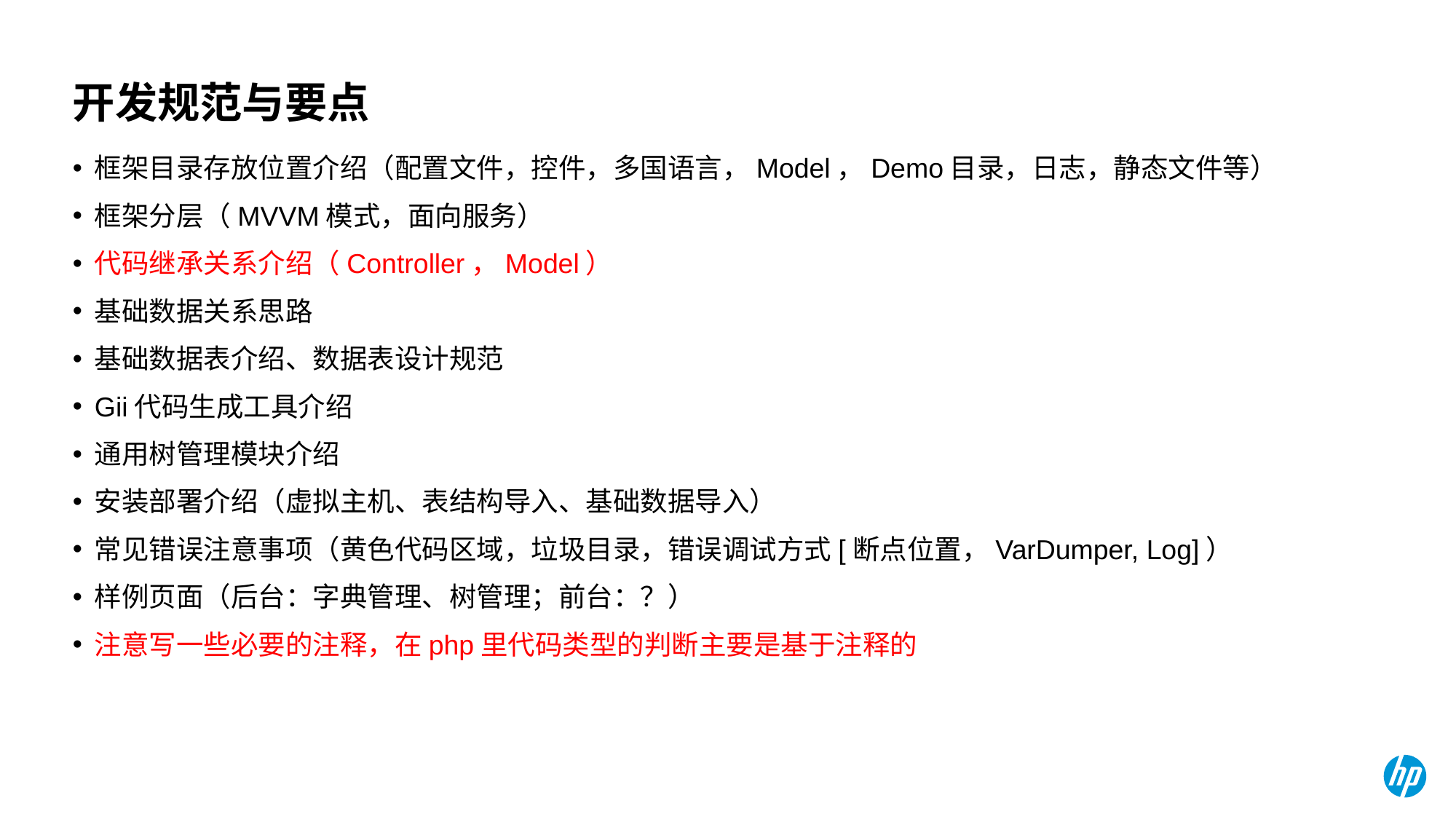

# 开发规范与要点
框架目录存放位置介绍（配置文件，控件，多国语言，Model，Demo目录，日志，静态文件等）
框架分层（MVVM模式，面向服务）
代码继承关系介绍（Controller，Model）
基础数据关系思路
基础数据表介绍、数据表设计规范
Gii代码生成工具介绍
通用树管理模块介绍
安装部署介绍（虚拟主机、表结构导入、基础数据导入）
常见错误注意事项（黄色代码区域，垃圾目录，错误调试方式[断点位置，VarDumper, Log]）
样例页面（后台：字典管理、树管理；前台：？）
注意写一些必要的注释，在php里代码类型的判断主要是基于注释的